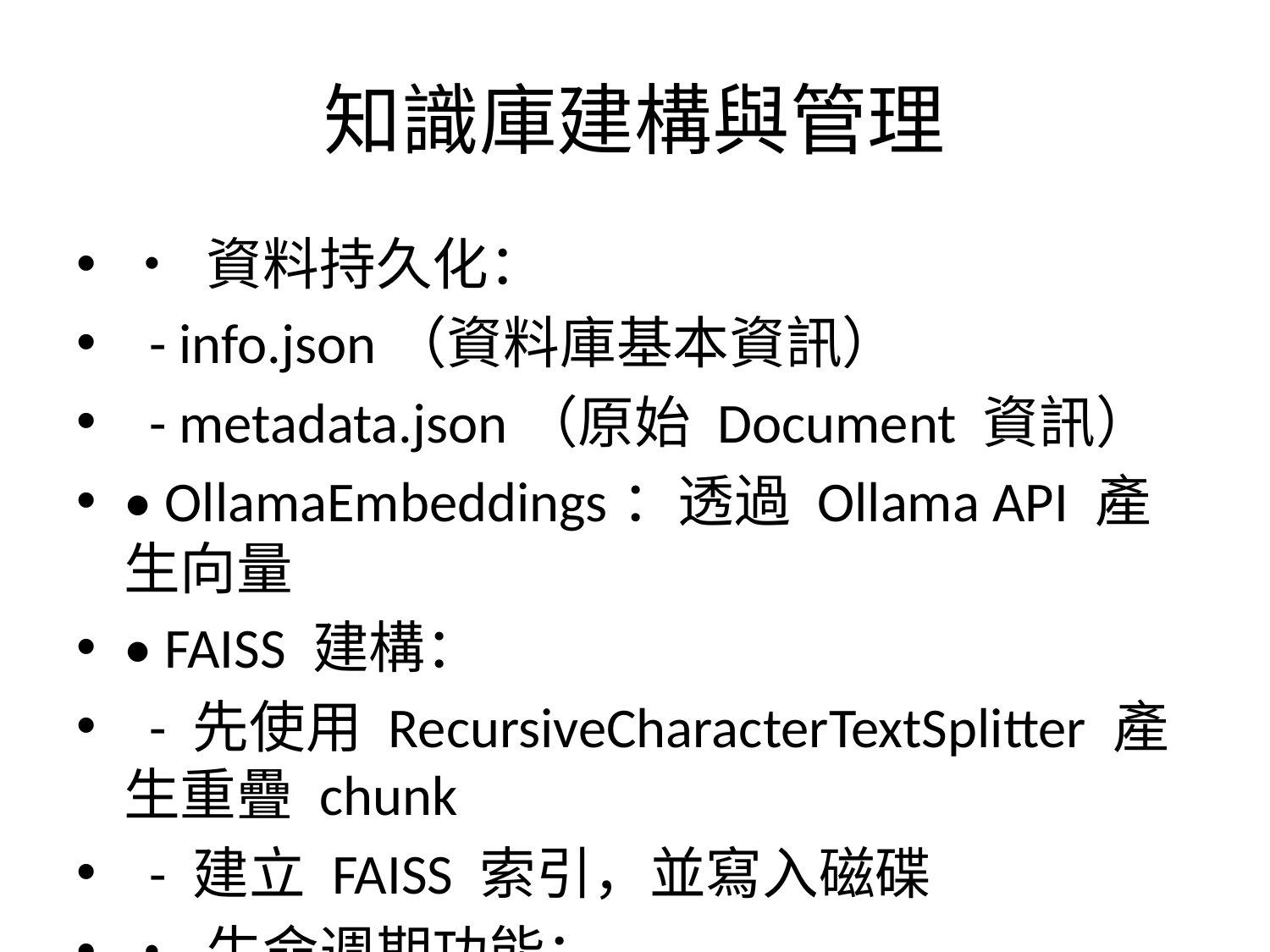

# 知識庫建構與管理
• 資料持久化：
  - info.json（資料庫基本資訊）
  - metadata.json（原始 Document 資訊）
• OllamaEmbeddings：透過 Ollama API 產生向量
• FAISS 建構：
  - 先使用 RecursiveCharacterTextSplitter 產生重疊 chunk
  - 建立 FAISS 索引，並寫入磁碟
• 生命週期功能：
  - create_new_vector_db：建立新資料庫，處理上傳檔案、建立索引
  - rebuild_vector_db：新增檔案後重建索引
  - delete_files_from_db：移除指定檔案並重新建構索引
  - delete_vector_db：刪除整個資料庫目錄
• 這些工具可整合進更完整的 RAG 流程，讓使用者能自由建立、更新或刪除知識庫